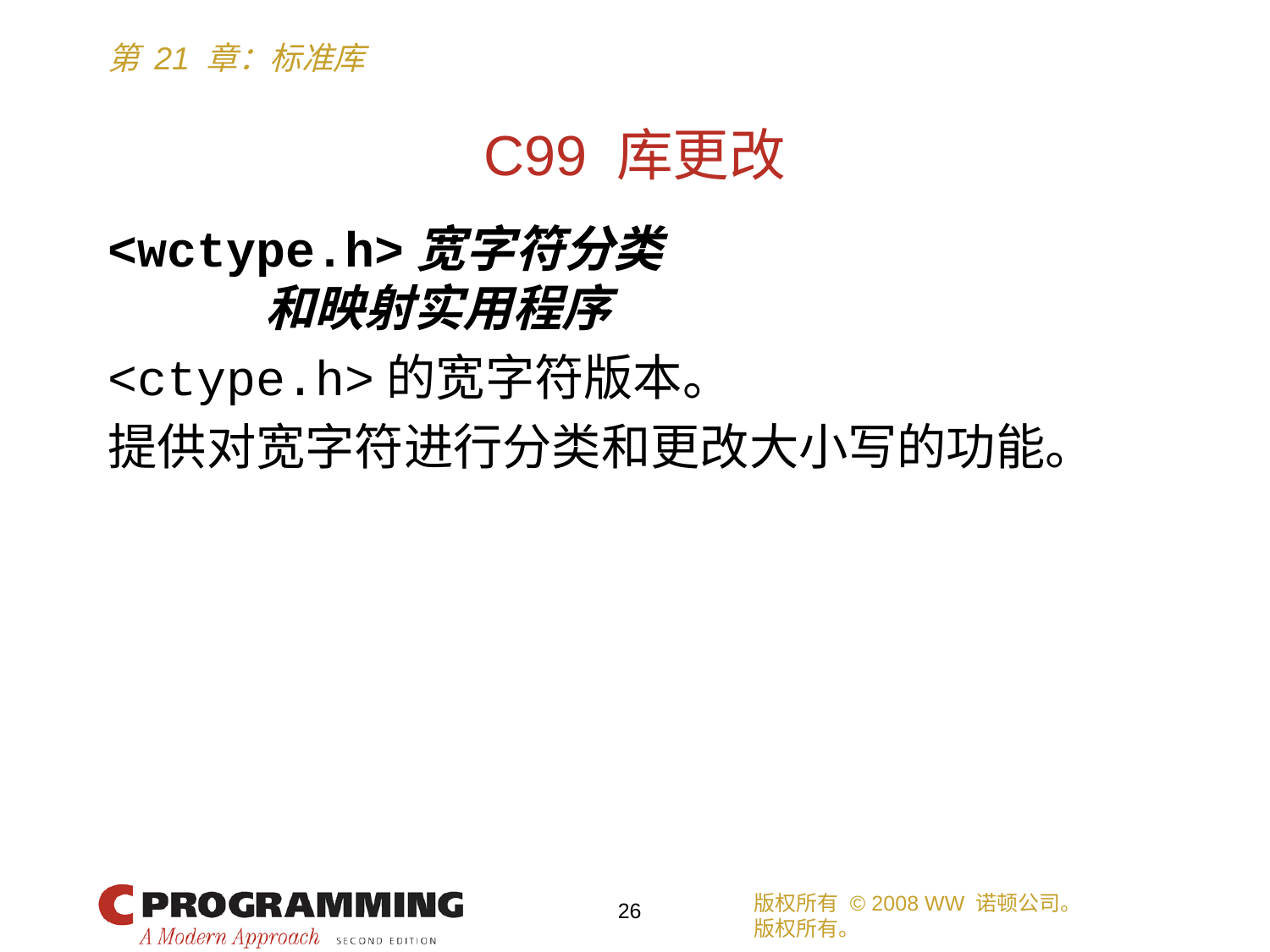

# C99 库更改
<wctype.h>宽字符分类
             和映射实用程序
<ctype.h>的宽字符版本。
提供对宽字符进行分类和更改大小写的功能。
版权所有 © 2008 WW 诺顿公司。
版权所有。
26